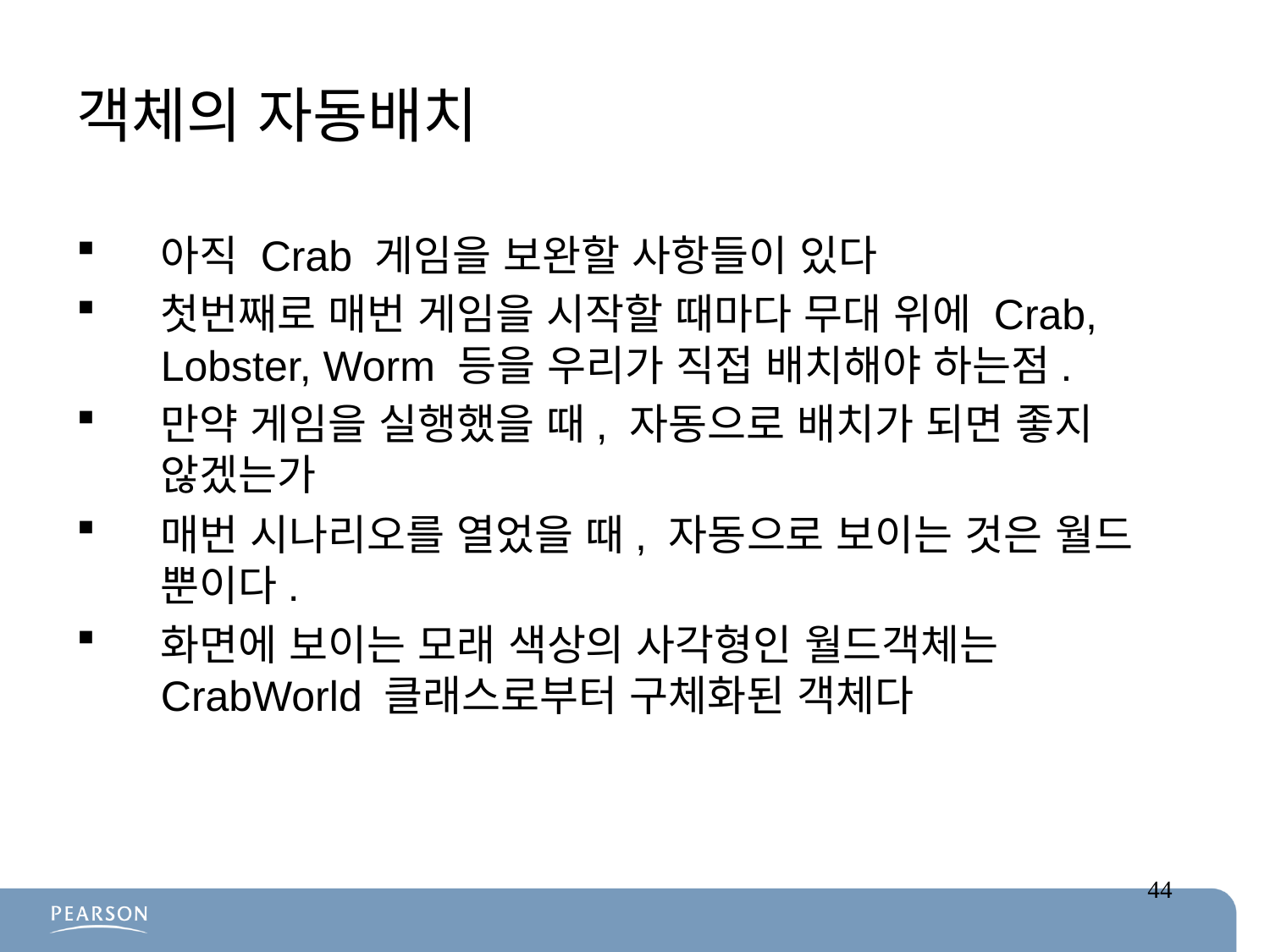

# 객체의 자동배치
아직 Crab 게임을 보완할 사항들이 있다
첫번째로 매번 게임을 시작할 때마다 무대 위에 Crab, Lobster, Worm 등을 우리가 직접 배치해야 하는점.
만약 게임을 실행했을 때, 자동으로 배치가 되면 좋지 않겠는가
매번 시나리오를 열었을 때, 자동으로 보이는 것은 월드 뿐이다.
화면에 보이는 모래 색상의 사각형인 월드객체는 CrabWorld 클래스로부터 구체화된 객체다
44